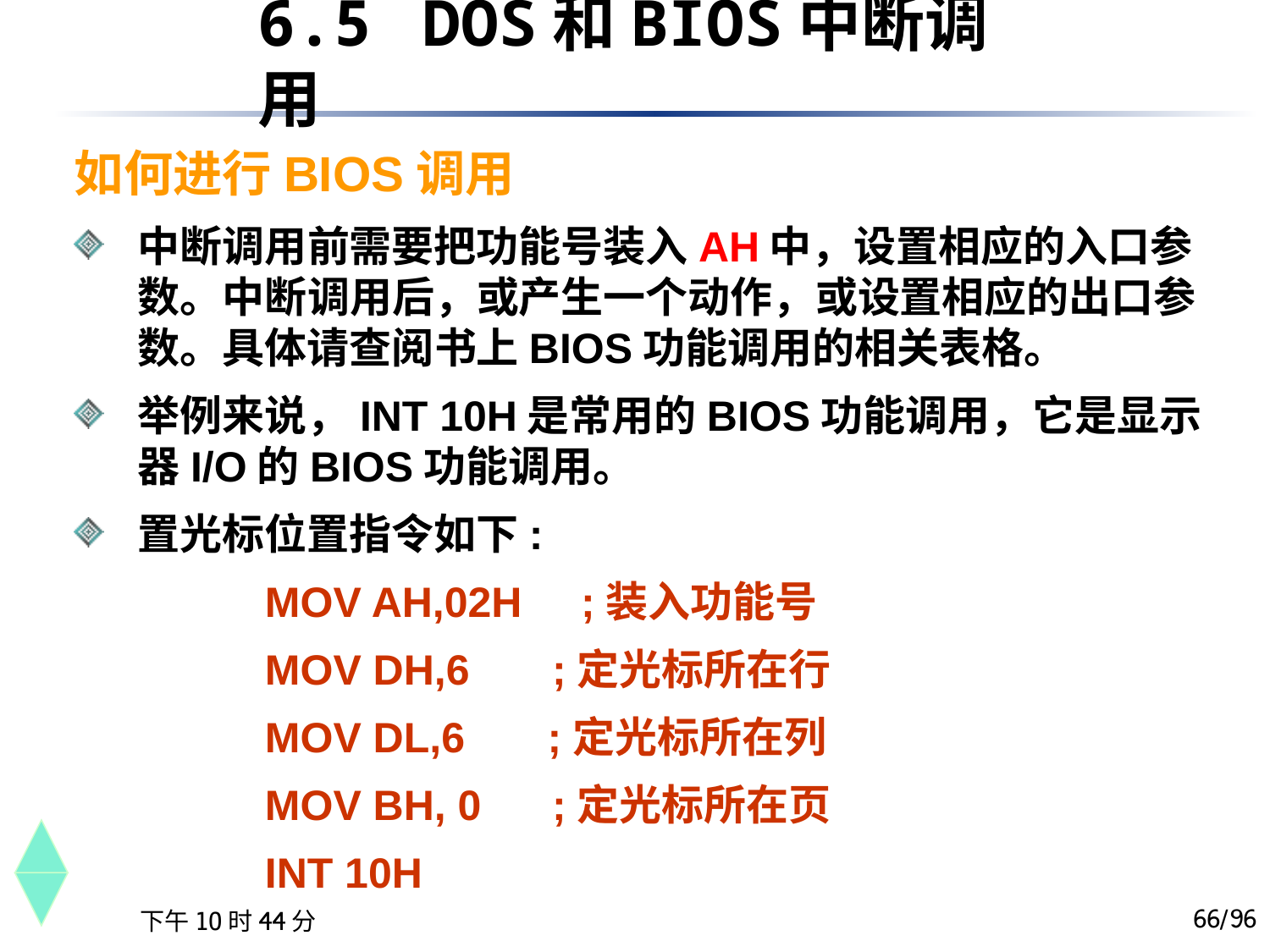

6.5	 DOS和BIOS中断调用
如何进行BIOS调用
中断调用前需要把功能号装入AH中，设置相应的入口参数。中断调用后，或产生一个动作，或设置相应的出口参数。具体请查阅书上BIOS功能调用的相关表格。
举例来说，INT 10H是常用的BIOS功能调用，它是显示器I/O的BIOS功能调用。
置光标位置指令如下:
MOV AH,02H     ;装入功能号
MOV DH,6       ;定光标所在行
MOV DL,6       ;定光标所在列
MOV BH, 0      ;定光标所在页
INT 10H
66/96
下午10时44分